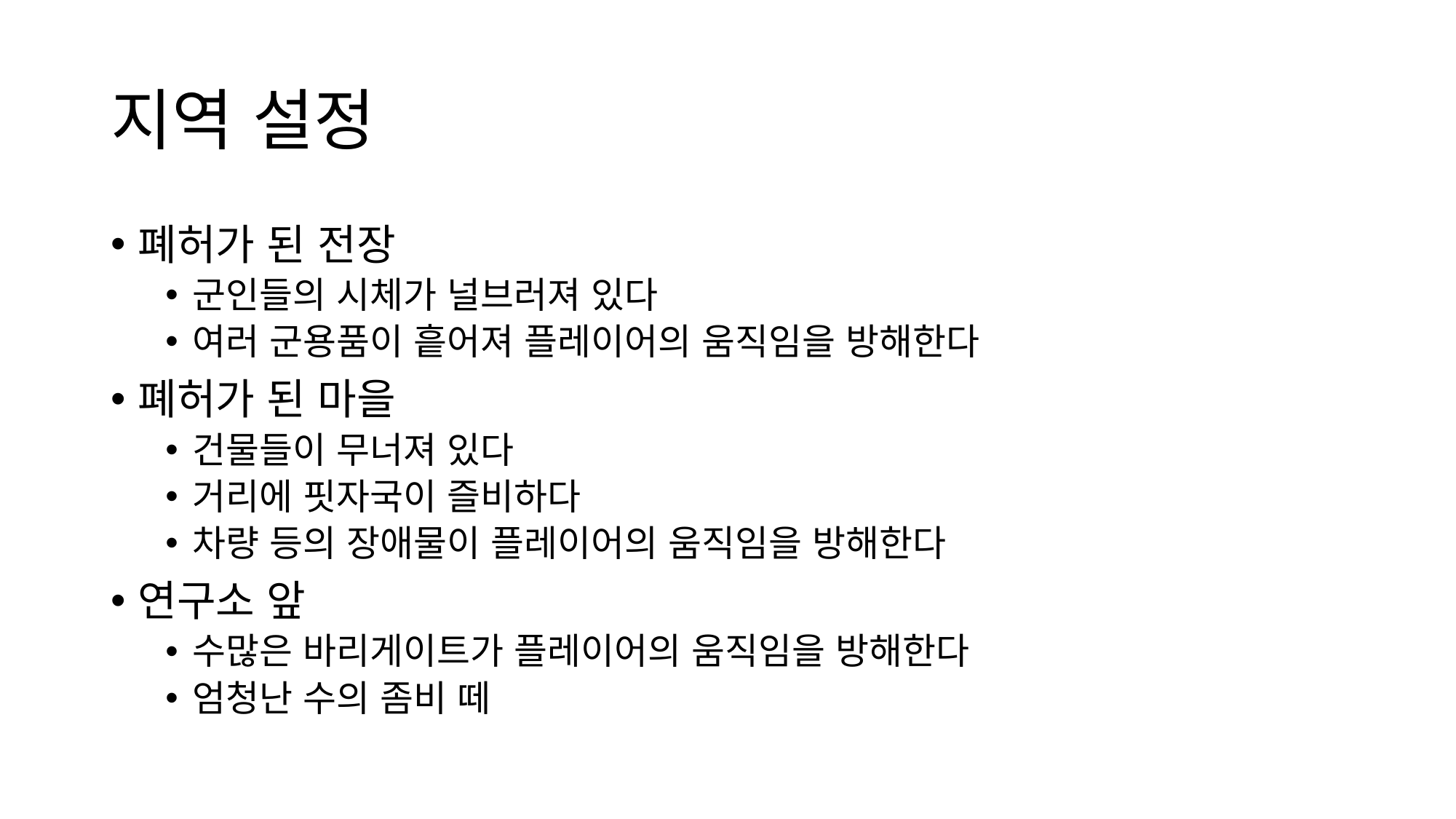

# 지역 설정
폐허가 된 전장
군인들의 시체가 널브러져 있다
여러 군용품이 흩어져 플레이어의 움직임을 방해한다
폐허가 된 마을
건물들이 무너져 있다
거리에 핏자국이 즐비하다
차량 등의 장애물이 플레이어의 움직임을 방해한다
연구소 앞
수많은 바리게이트가 플레이어의 움직임을 방해한다
엄청난 수의 좀비 떼